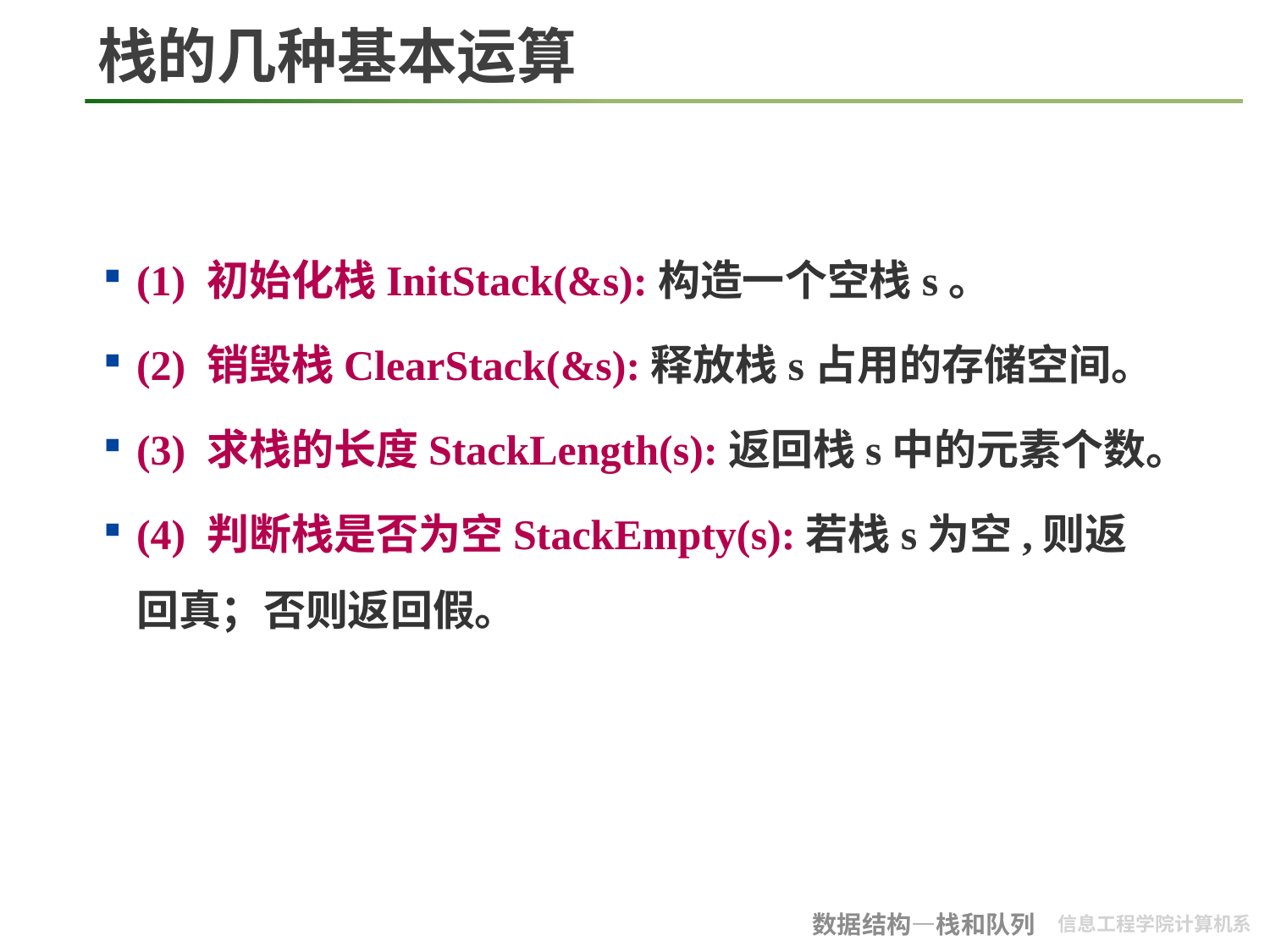

# 栈的几种基本运算

(1) 初始化栈InitStack(&s):构造一个空栈s。
(2) 销毁栈ClearStack(&s):释放栈s占用的存储空间。
(3) 求栈的长度StackLength(s):返回栈s中的元素个数。
(4) 判断栈是否为空StackEmpty(s):若栈s为空,则返回真；否则返回假。